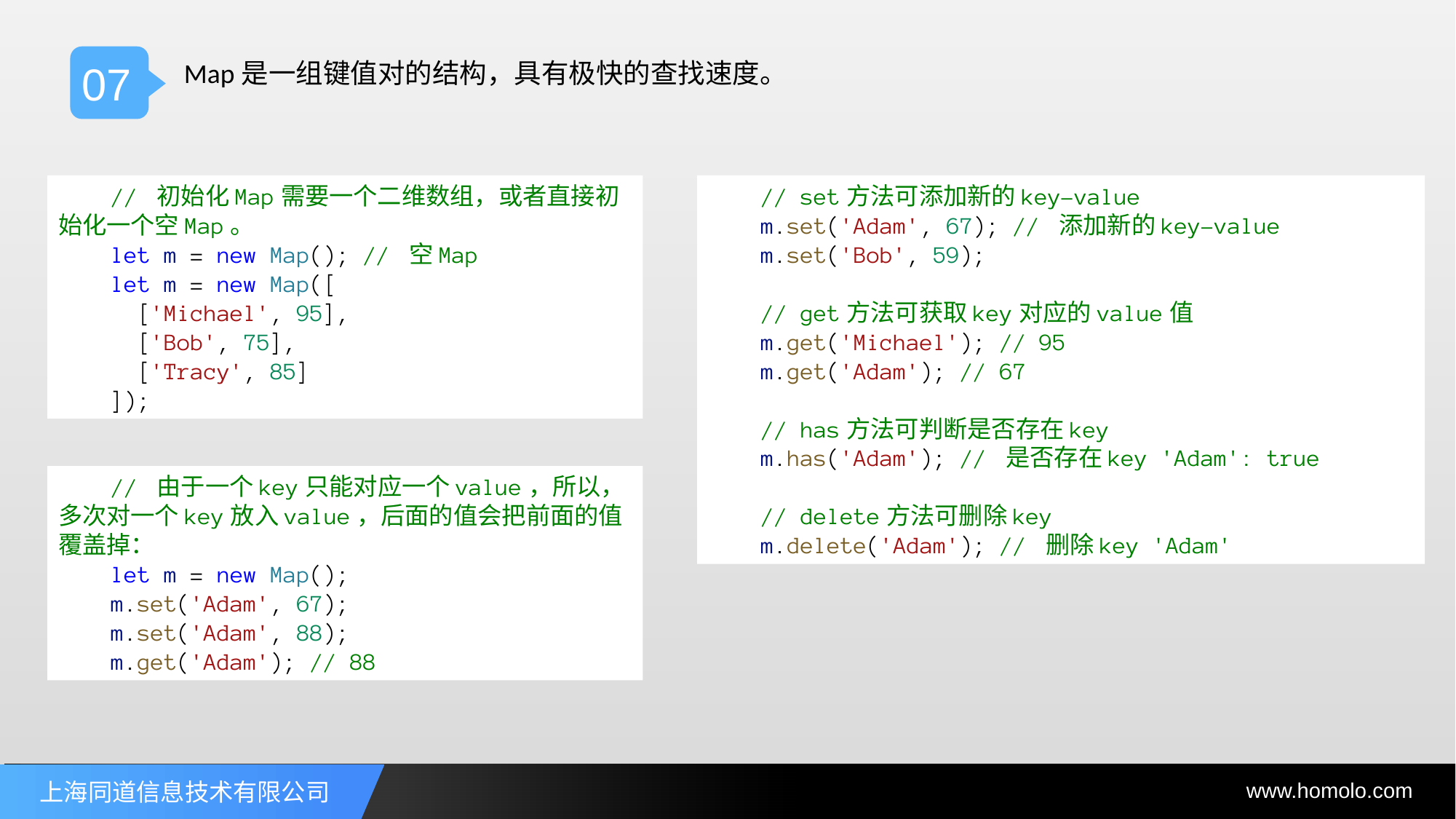

07
Map是一组键值对的结构，具有极快的查找速度。
    // 初始化Map需要一个二维数组，或者直接初始化一个空Map。
    let m = new Map(); // 空Map
    let m = new Map([
      ['Michael', 95],
      ['Bob', 75],
      ['Tracy', 85]
    ]);
    // set方法可添加新的key-value
    m.set('Adam', 67); // 添加新的key-value
    m.set('Bob', 59);

    // get方法可获取key对应的value值
    m.get('Michael'); // 95
    m.get('Adam'); // 67

    // has方法可判断是否存在key
    m.has('Adam'); // 是否存在key 'Adam': true

    // delete方法可删除key
    m.delete('Adam'); // 删除key 'Adam'
    // 由于一个key只能对应一个value，所以，多次对一个key放入value，后面的值会把前面的值覆盖掉：
    let m = new Map();
    m.set('Adam', 67);
    m.set('Adam', 88);
    m.get('Adam'); // 88